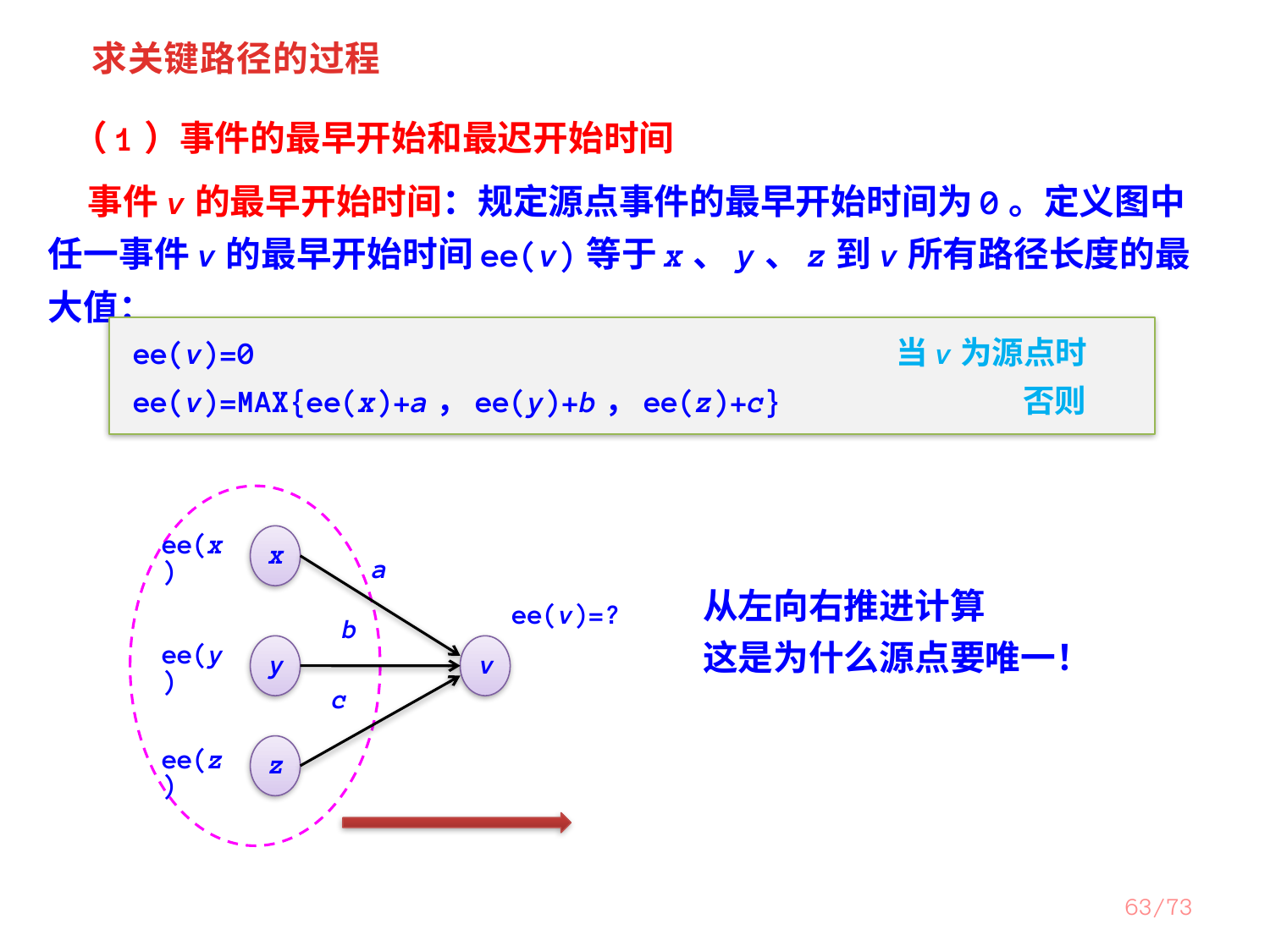

求关键路径的过程
  （1）事件的最早开始和最迟开始时间
    事件v的最早开始时间：规定源点事件的最早开始时间为0。定义图中任一事件v的最早开始时间ee(v)等于x、y、z到v所有路径长度的最大值：
ee(v)=0　　				      	当v为源点时
ee(v)=MAX{ee(x)+a，ee(y)+b，ee(z)+c}		否则

x
ee(x)
a

ee(v)=?
b
ee(y)
y
v

c
z
ee(z)
从左向右推进计算
这是为什么源点要唯一！

63/73